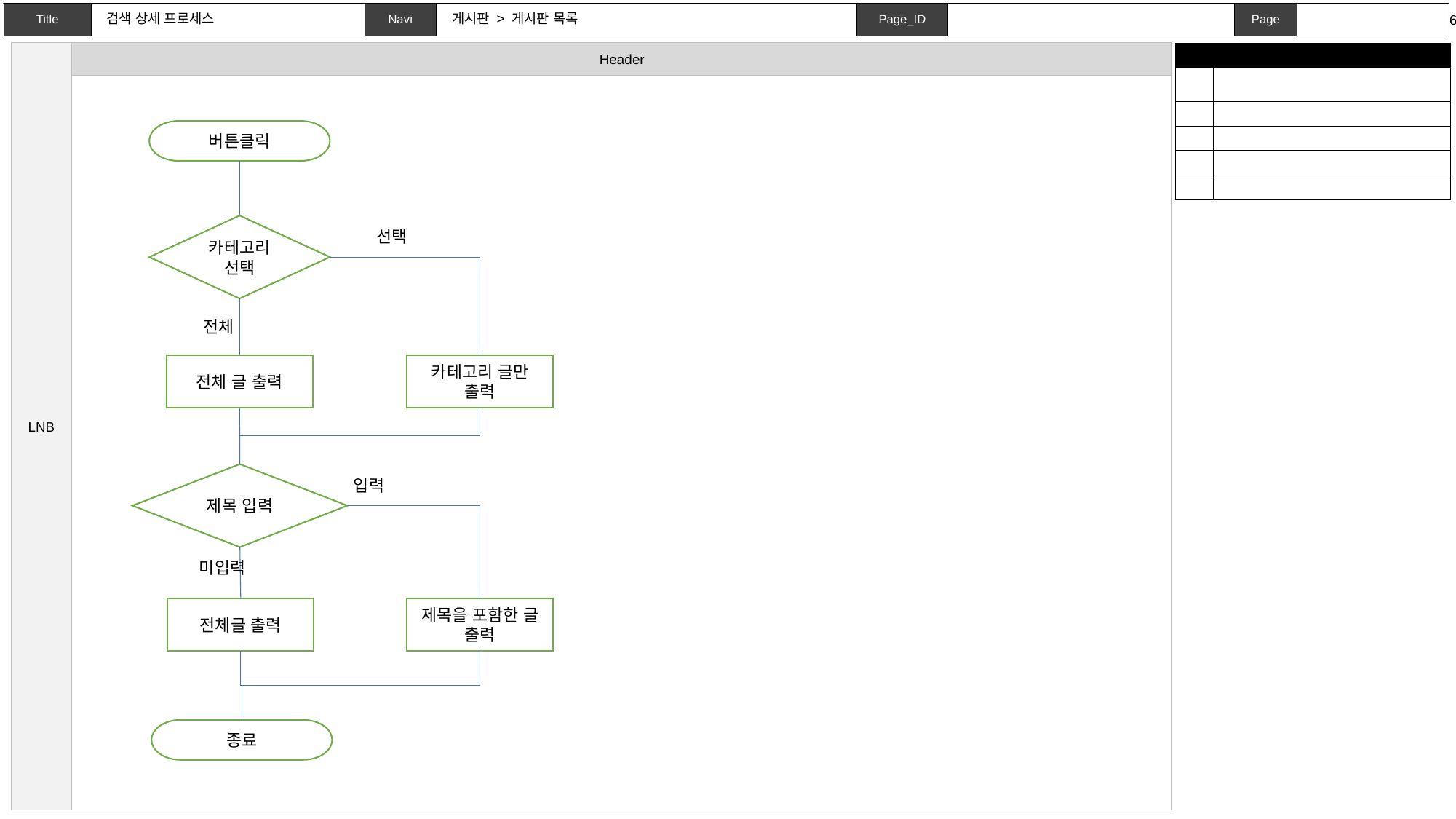

게시판 > 게시판 목록

# 검색 상세 프로세스
|  |  |
| --- | --- |
|  |  |
|  |  |
|  |  |
|  |  |
|  |  |
버튼클릭
카테고리 선택
선택
전체
전체 글 출력
카테고리 글만 출력
제목 입력
입력
미입력
전체글 출력
제목을 포함한 글 출력
종료